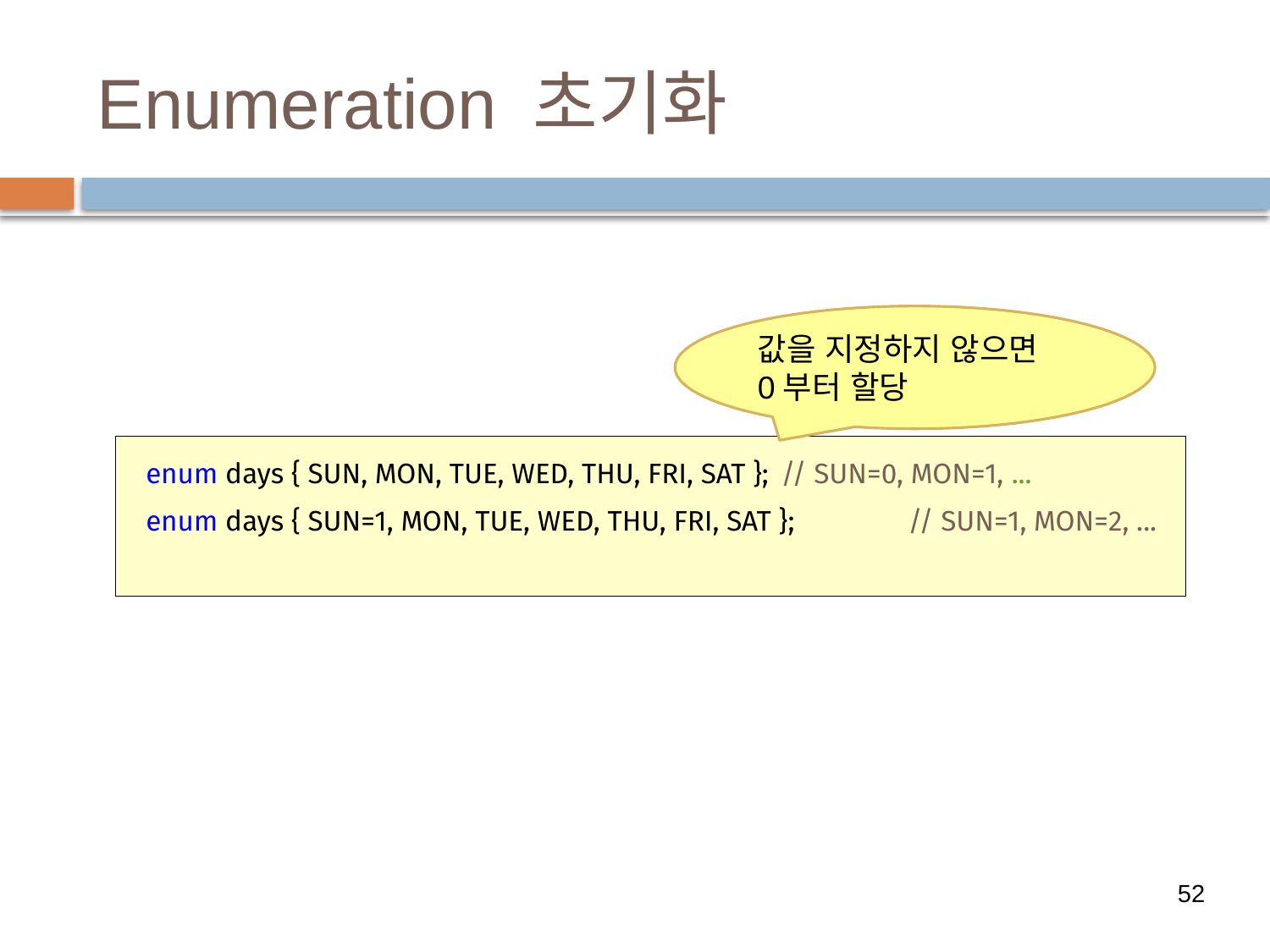

# Enumeration 초기화
값을 지정하지 않으면
0부터 할당
enum days { SUN, MON, TUE, WED, THU, FRI, SAT };	// SUN=0, MON=1, ...
enum days { SUN=1, MON, TUE, WED, THU, FRI, SAT };	// SUN=1, MON=2, ...
52